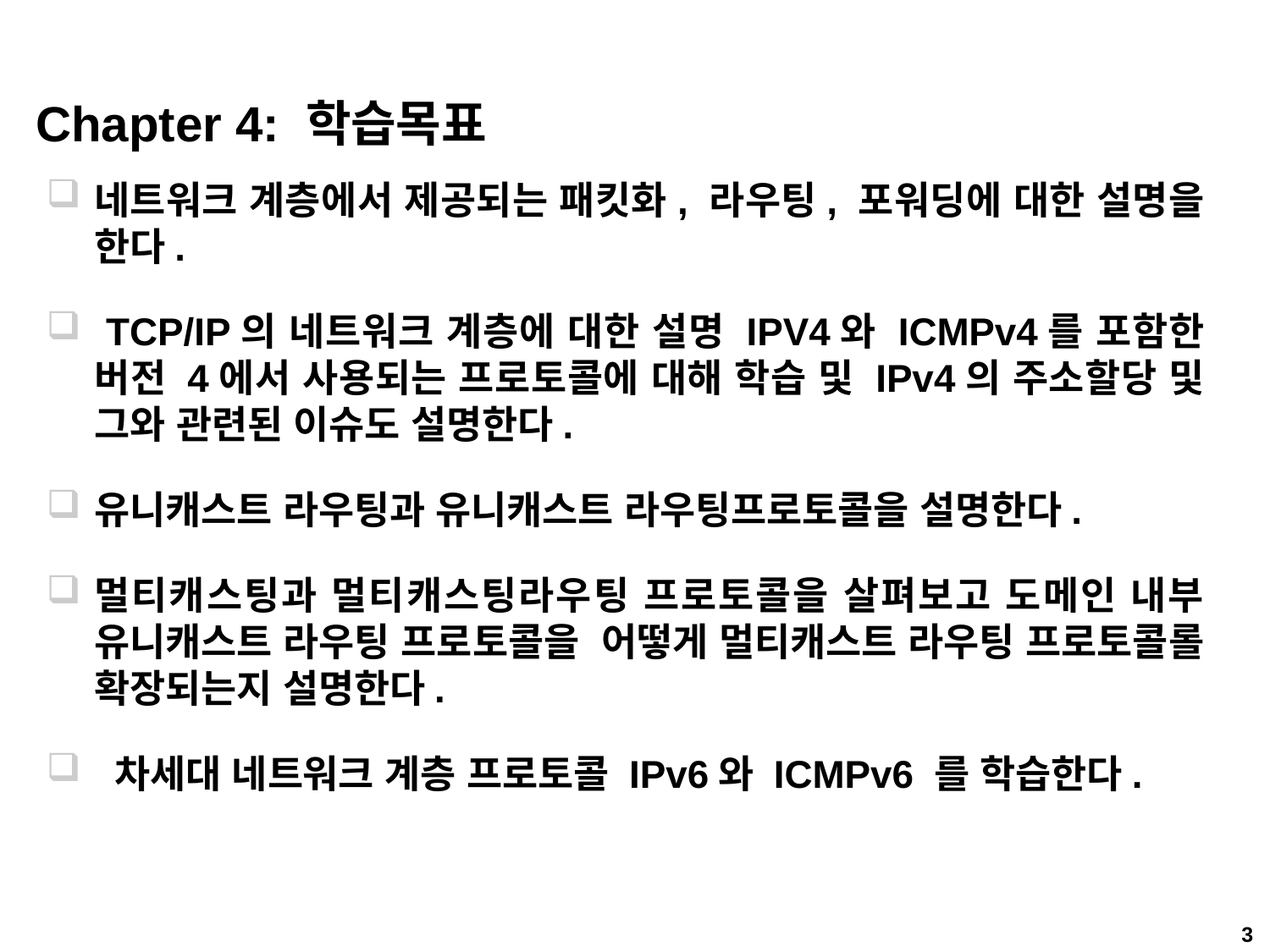

Chapter 4: 학습목표
네트워크 계층에서 제공되는 패킷화, 라우팅, 포워딩에 대한 설명을 한다.
 TCP/IP의 네트워크 계층에 대한 설명 IPV4와 ICMPv4를 포함한 버전 4에서 사용되는 프로토콜에 대해 학습 및 IPv4의 주소할당 및 그와 관련된 이슈도 설명한다.
유니캐스트 라우팅과 유니캐스트 라우팅프로토콜을 설명한다.
멀티캐스팅과 멀티캐스팅라우팅 프로토콜을 살펴보고 도메인 내부 유니캐스트 라우팅 프로토콜을  어떻게 멀티캐스트 라우팅 프로토콜롤 확장되는지 설명한다.
 차세대 네트워크 계층 프로토콜 IPv6와 ICMPv6 를 학습한다.

3